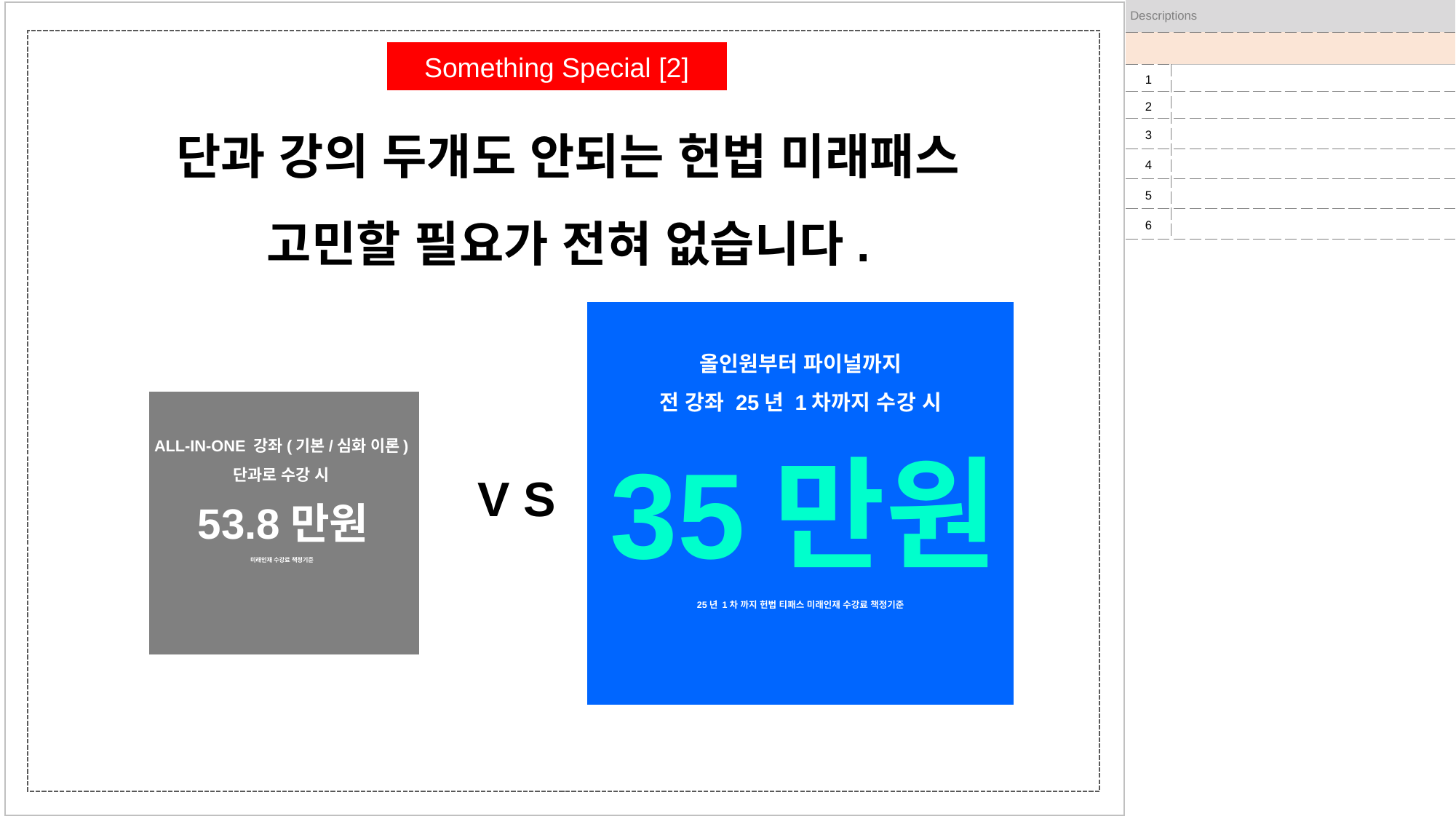

| Descriptions |  |
| --- | --- |
|  |  |
| 1 |  |
| 2 |  |
| 3 |  |
| 4 |  |
| 5 |  |
| 6 |  |

Something Special [2]
단과 강의 두개도 안되는 헌법 미래패스
고민할 필요가 전혀 없습니다.

올인원부터 파이널까지
전 강좌 25년 1차까지 수강 시

ALL-IN-ONE 강좌(기본/심화 이론)
단과로 수강 시
35만원
V S
53.8만원
미래인재 수강료 책정기준
25년 1차 까지 헌법 티패스 미래인재 수강료 책정기준